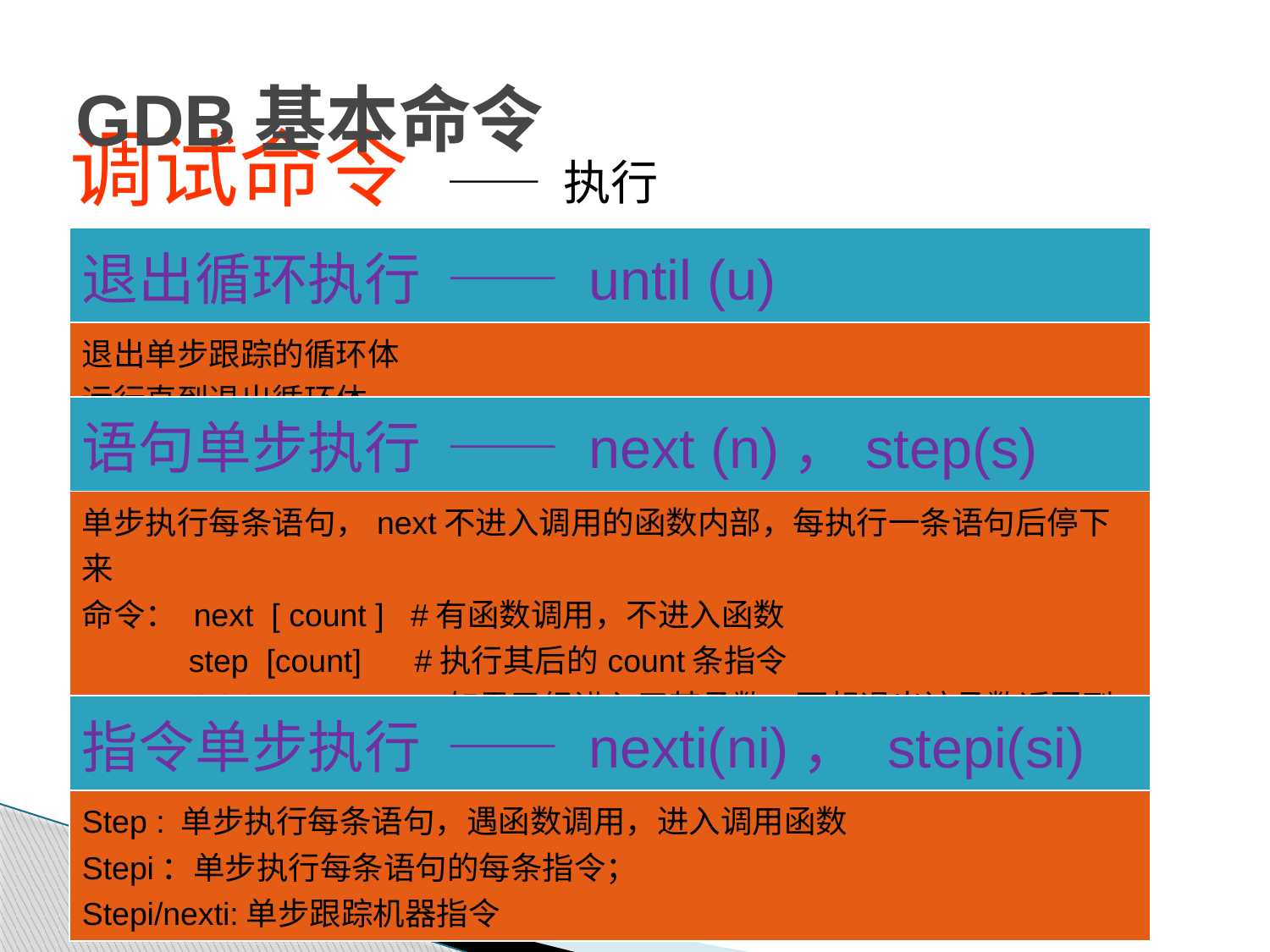

# GDB基本命令
调试命令  ——  执行

| 退出循环执行 —— until (u) |
| --- |
| 退出单步跟踪的循环体 运行直到退出循环体 |
| 语句单步执行 —— next (n)，step(s) |
| --- |
| 单步执行每条语句，next不进入调用的函数内部，每执行一条语句后停下来 命令： next [ count ] #有函数调用，不进入函数 step [count] #执行其后的count条指令 finish #如果已经进入了某函数，而想退出该函数返回到它的调用函数中，可使用命令finish。 |
| 指令单步执行 —— nexti(ni)， stepi(si) |
| --- |
| Step : 单步执行每条语句，遇函数调用，进入调用函数 Stepi：单步执行每条语句的每条指令； Stepi/nexti:单步跟踪机器指令 |